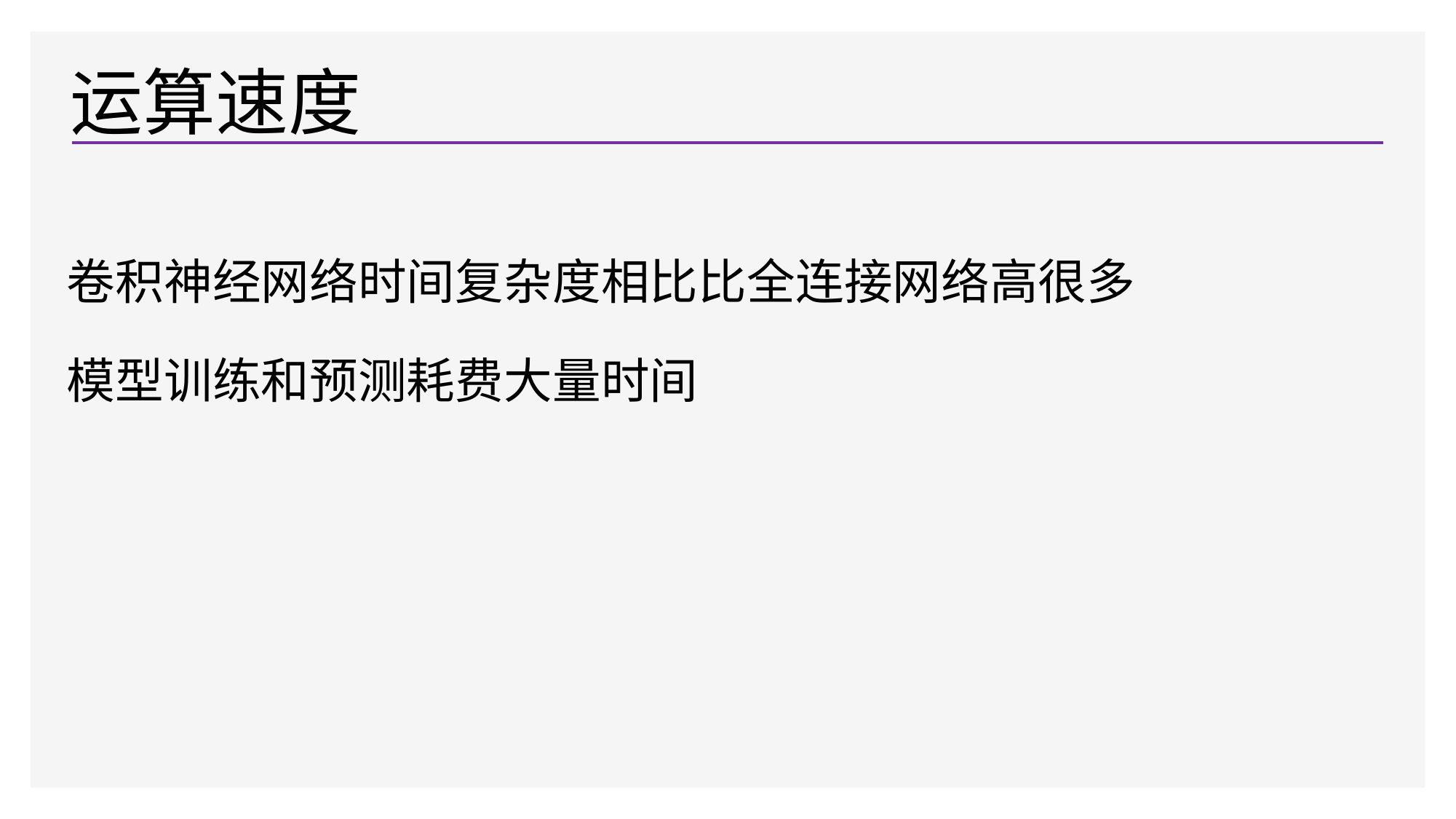

# 运算速度
卷积神经网络时间复杂度相比比全连接网络高很多

模型训练和预测耗费大量时间